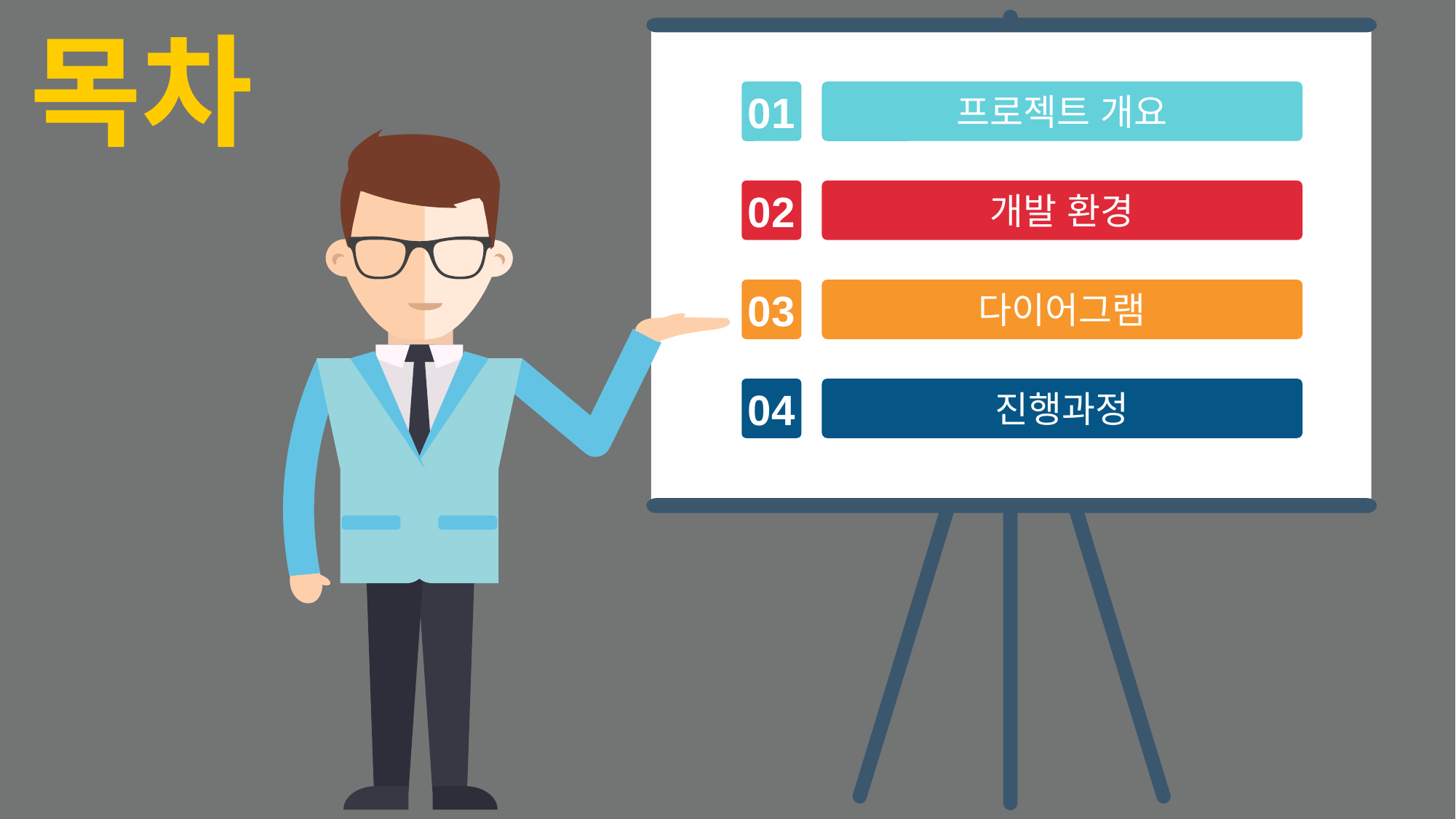

목차

01
프로젝트 개요

02
개발 환경
03
다이어그램
04
진행과정